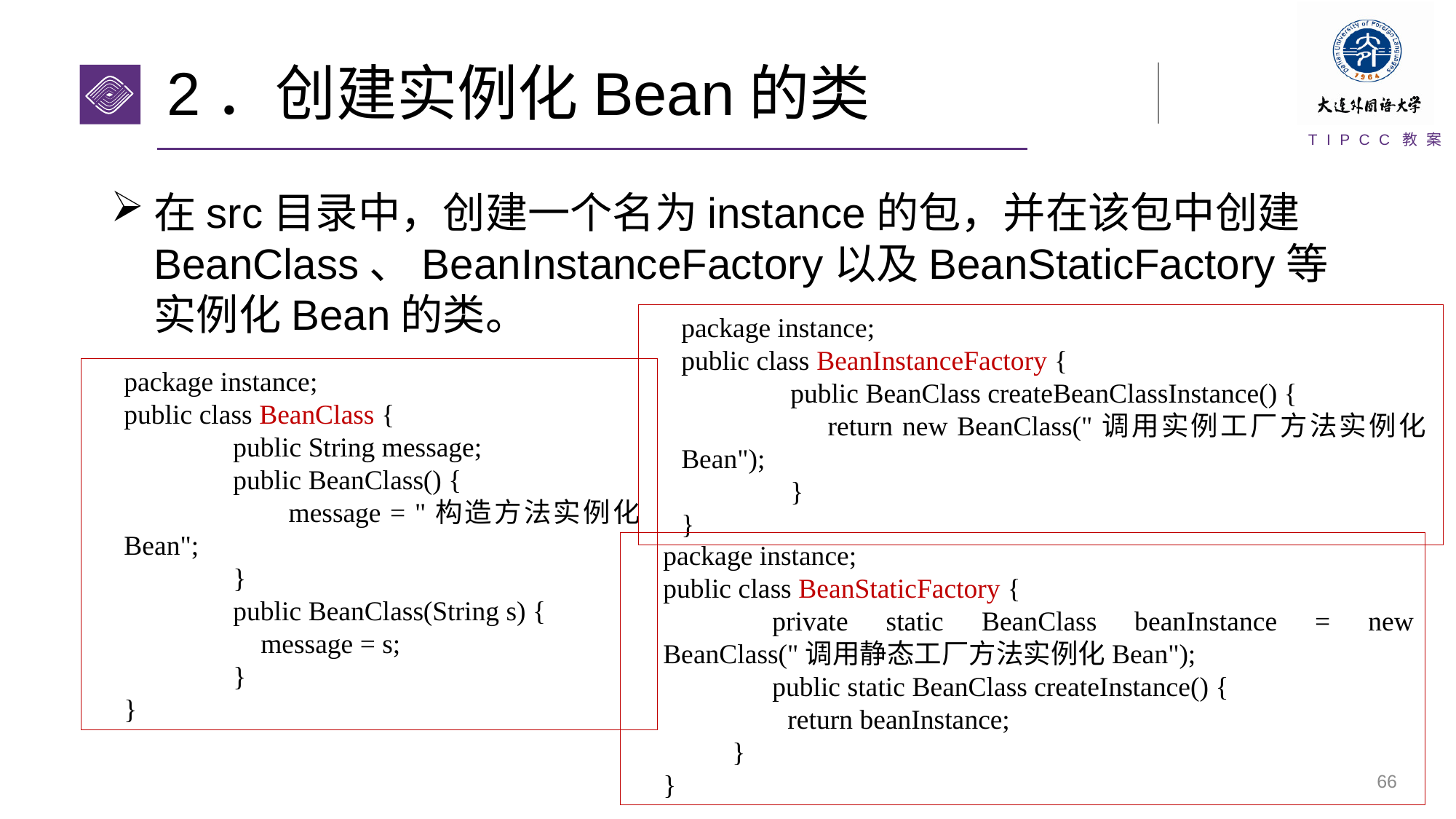

# 2．创建实例化Bean的类
在src目录中，创建一个名为instance的包，并在该包中创建BeanClass、BeanInstanceFactory以及BeanStaticFactory等实例化Bean的类。
package instance;
public class BeanInstanceFactory {
	public BeanClass createBeanClassInstance() {
	    return new BeanClass("调用实例工厂方法实例化Bean");
	}
}
package instance;
public class BeanClass {
	public String message;
	public BeanClass() {
	      message = "构造方法实例化Bean";
	}
	public BeanClass(String s) {
	    message = s;
	}
}
package instance;
public class BeanStaticFactory {
	private static BeanClass beanInstance = new BeanClass("调用静态工厂方法实例化Bean");
	public static BeanClass createInstance() {
                  return beanInstance;
          }
}
66